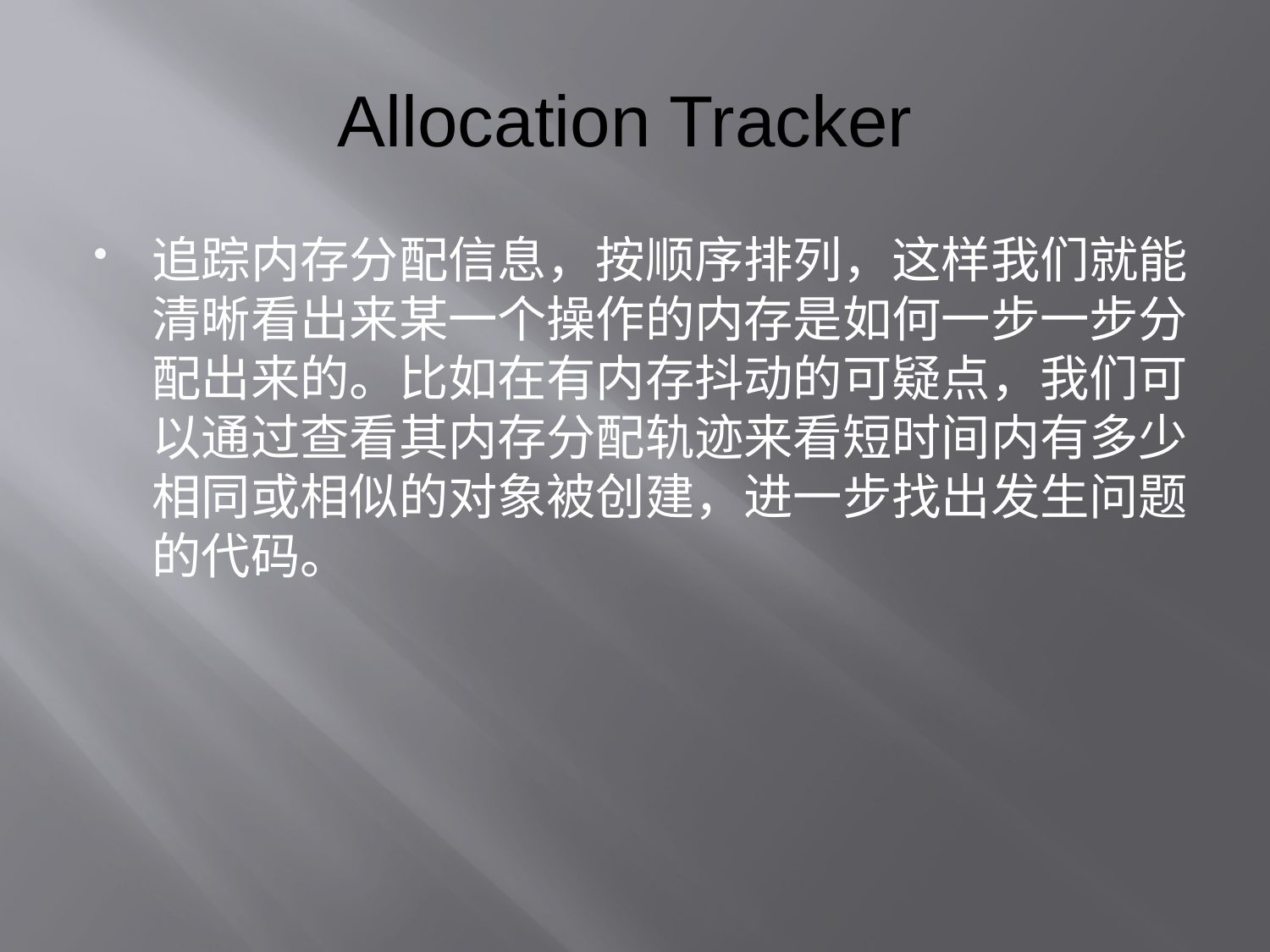

# Allocation Tracker
追踪内存分配信息，按顺序排列，这样我们就能清晰看出来某一个操作的内存是如何一步一步分配出来的。比如在有内存抖动的可疑点，我们可以通过查看其内存分配轨迹来看短时间内有多少相同或相似的对象被创建，进一步找出发生问题的代码。